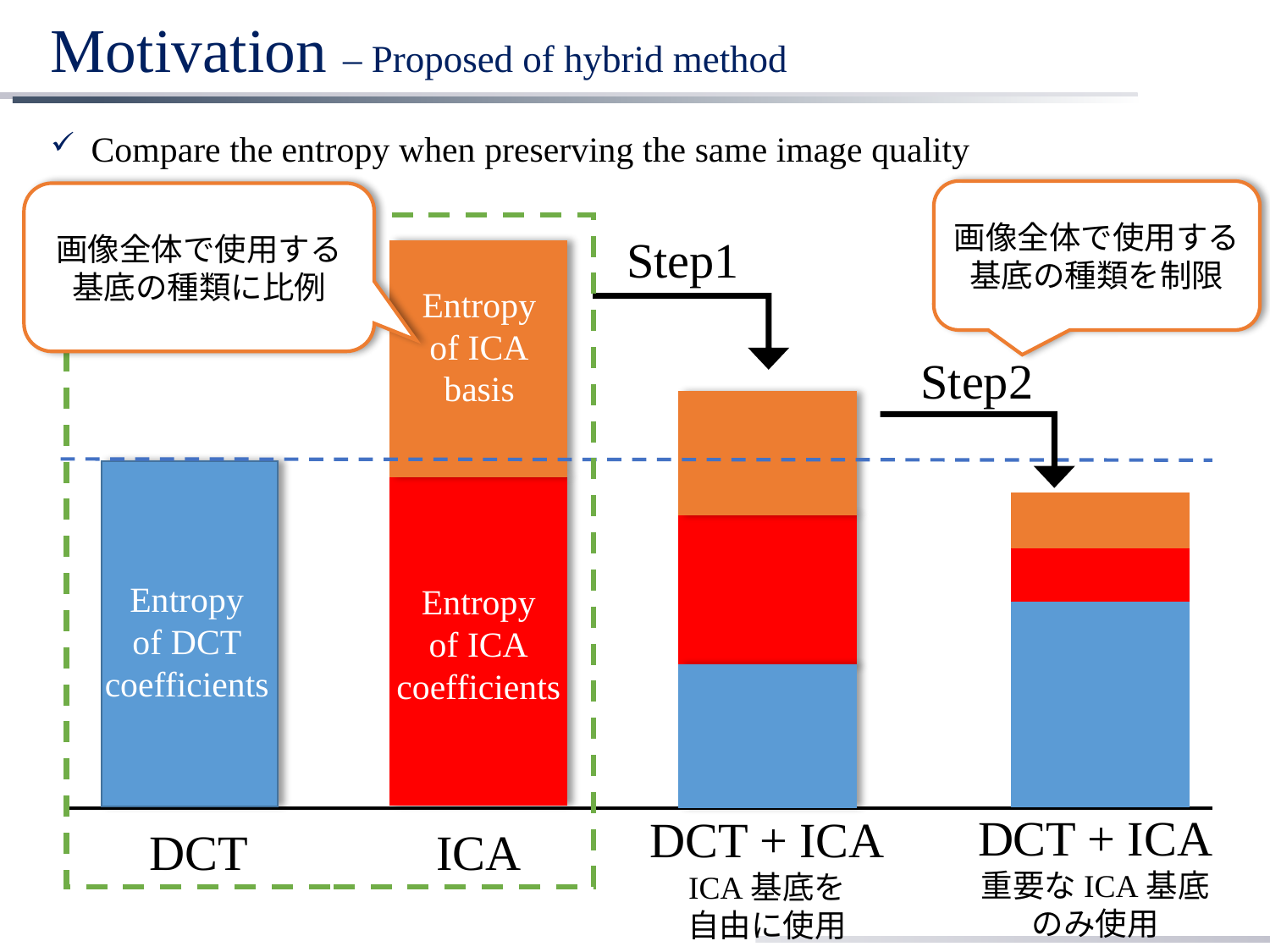

# Motivation – Proposed of hybrid method
 Compare the entropy when preserving the same image quality
画像全体で使用する
基底の種類を制限
画像全体で使用する基底の種類に比例

Step1

Entropy
of ICA
basis

Step2

Entropy
of DCT
coefficients
Entropy
of ICA
coefficients

DCT + ICA
重要なICA基底
のみ使用
DCT + ICA
ICA基底を
自由に使用
DCT
ICA